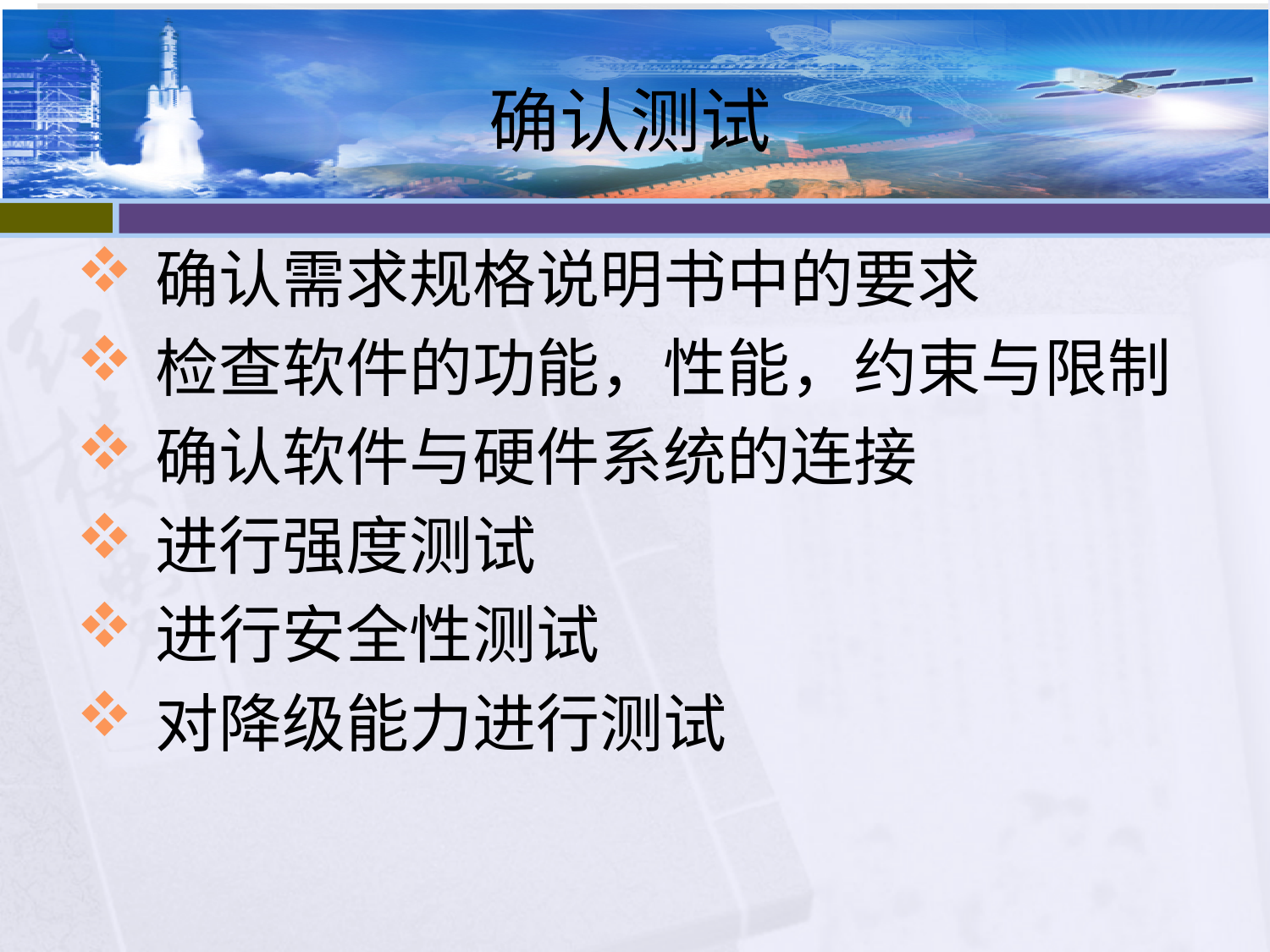

# 确认测试

确认需求规格说明书中的要求
检查软件的功能，性能，约束与限制
确认软件与硬件系统的连接
进行强度测试
进行安全性测试
对降级能力进行测试